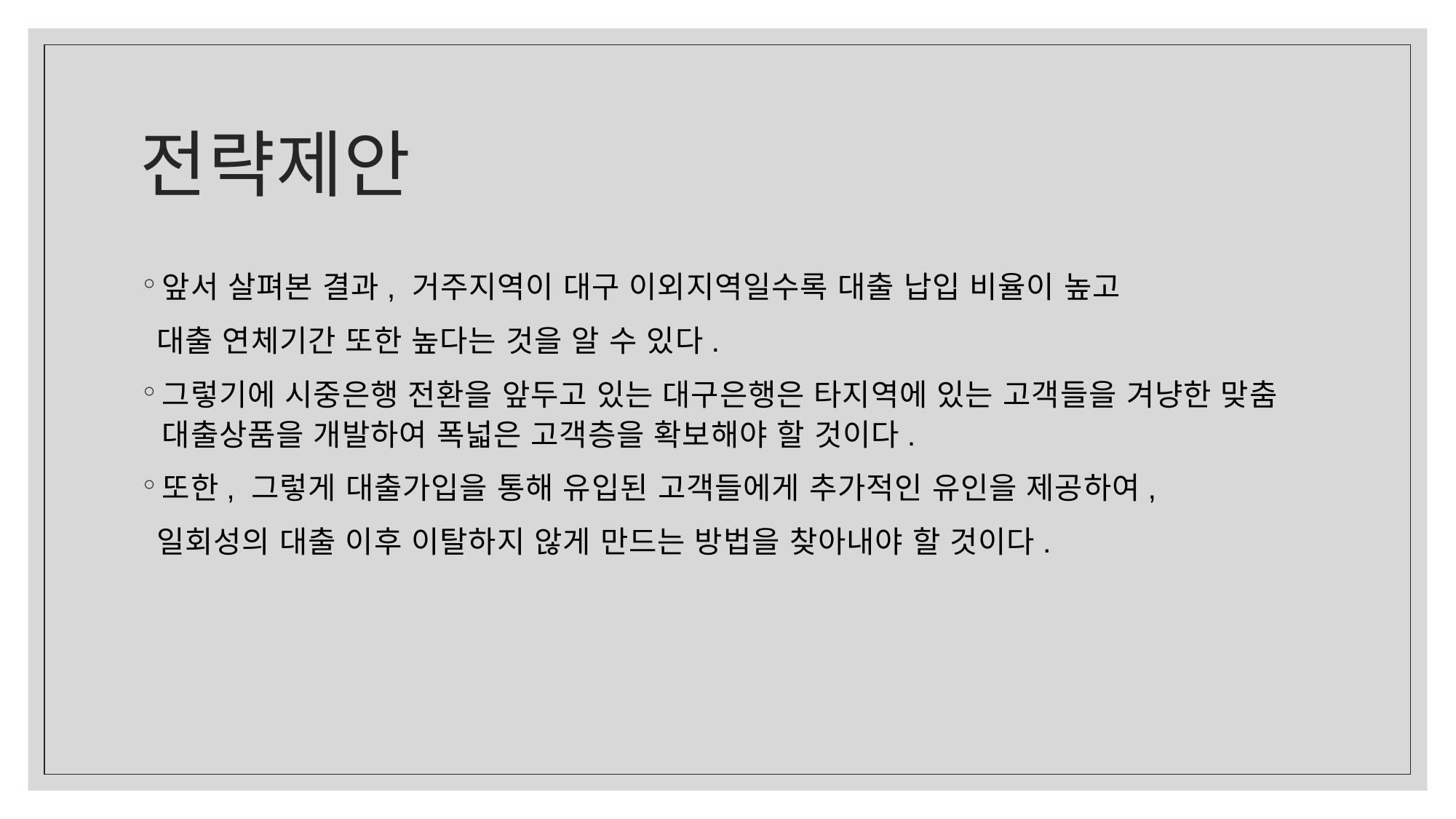

# 전략제안
앞서 살펴본 결과, 거주지역이 대구 이외지역일수록 대출 납입 비율이 높고
 대출 연체기간 또한 높다는 것을 알 수 있다.
그렇기에 시중은행 전환을 앞두고 있는 대구은행은 타지역에 있는 고객들을 겨냥한 맞춤 대출상품을 개발하여 폭넓은 고객층을 확보해야 할 것이다.
또한, 그렇게 대출가입을 통해 유입된 고객들에게 추가적인 유인을 제공하여,
 일회성의 대출 이후 이탈하지 않게 만드는 방법을 찾아내야 할 것이다.